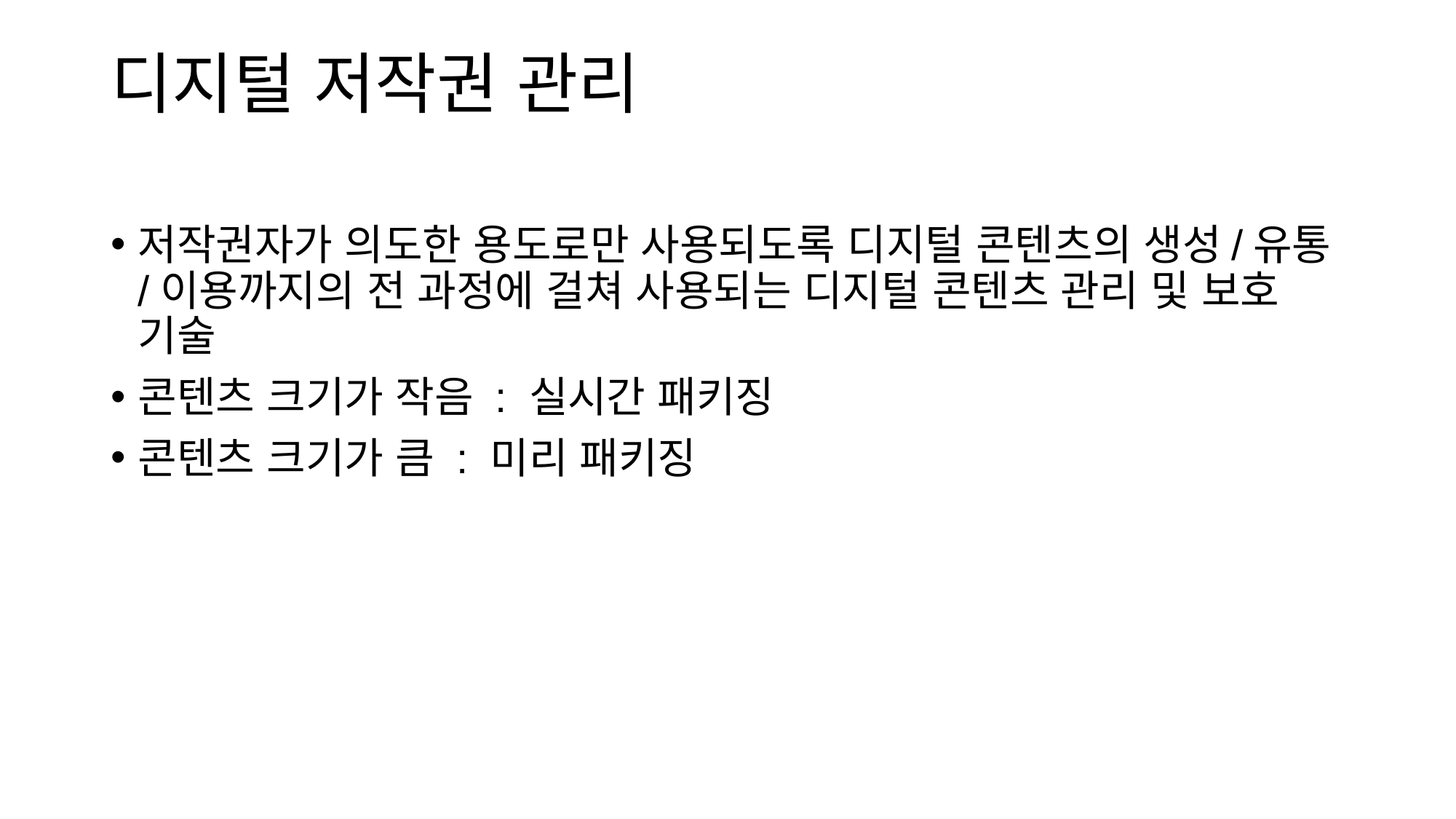

# 디지털 저작권 관리

저작권자가 의도한 용도로만 사용되도록 디지털 콘텐츠의 생성/유통/이용까지의 전 과정에 걸쳐 사용되는 디지털 콘텐츠 관리 및 보호 기술
콘텐츠 크기가 작음 : 실시간 패키징
콘텐츠 크기가 큼 : 미리 패키징